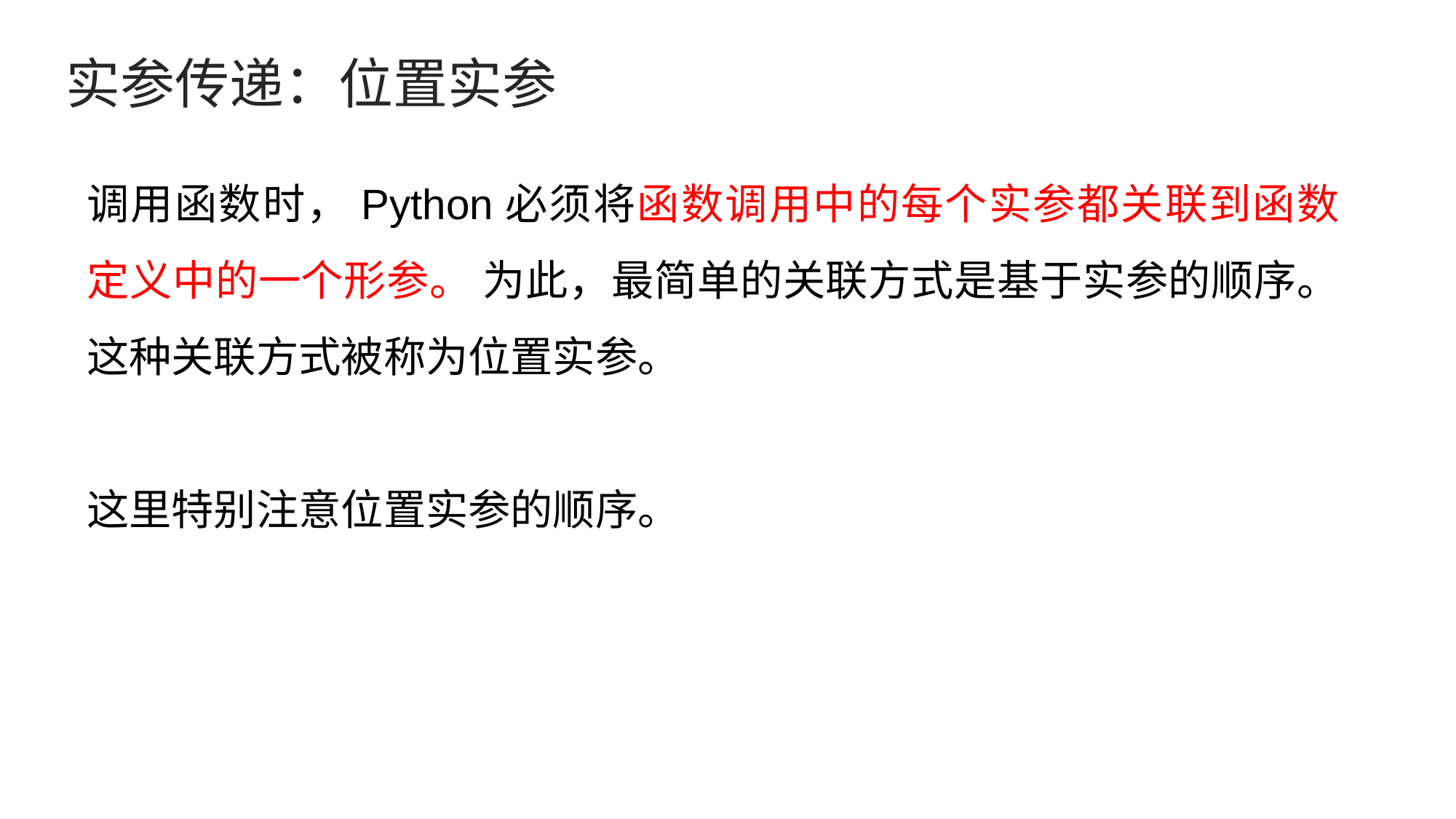

# 实参传递：位置实参
调用函数时，Python必须将函数调用中的每个实参都关联到函数定义中的一个形参。 为此，最简单的关联方式是基于实参的顺序。这种关联方式被称为位置实参。

这里特别注意位置实参的顺序。